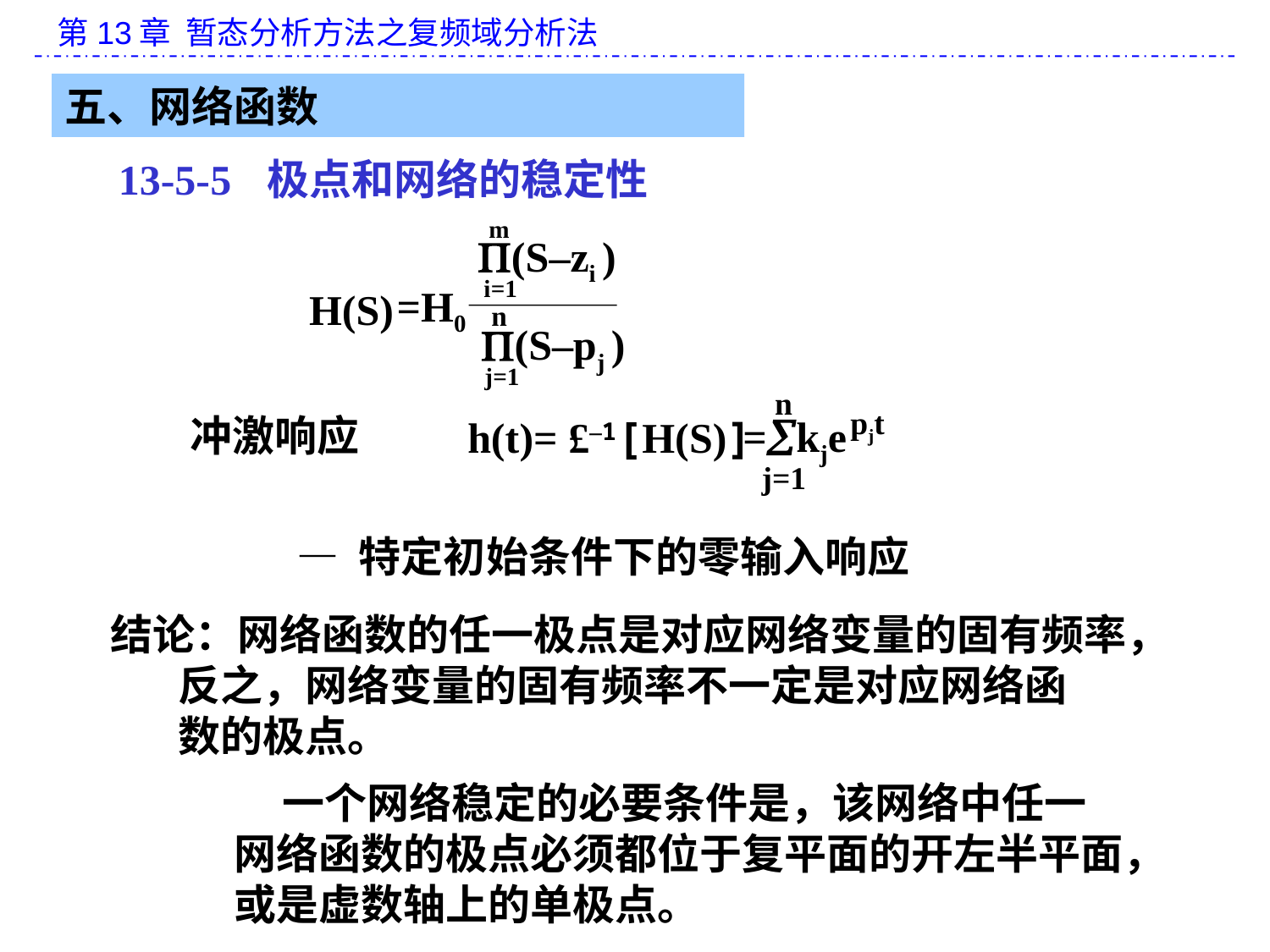

五、网络函数
13-5-5 极点和网络的稳定性
m
Π(S–zi )
i=1
=H0
n

Π(S–pj )
j=1
H(S)
n
pjt
=∑kje
j=1
    冲激响应
h(t)= £–1[H(S)]
— 特定初始条件下的零输入响应
结论：网络函数的任一极点是对应网络变量的固有频率，
      反之，网络变量的固有频率不一定是对应网络函
      数的极点。
    一个网络稳定的必要条件是，该网络中任一
网络函数的极点必须都位于复平面的开左半平面，
或是虚数轴上的单极点。